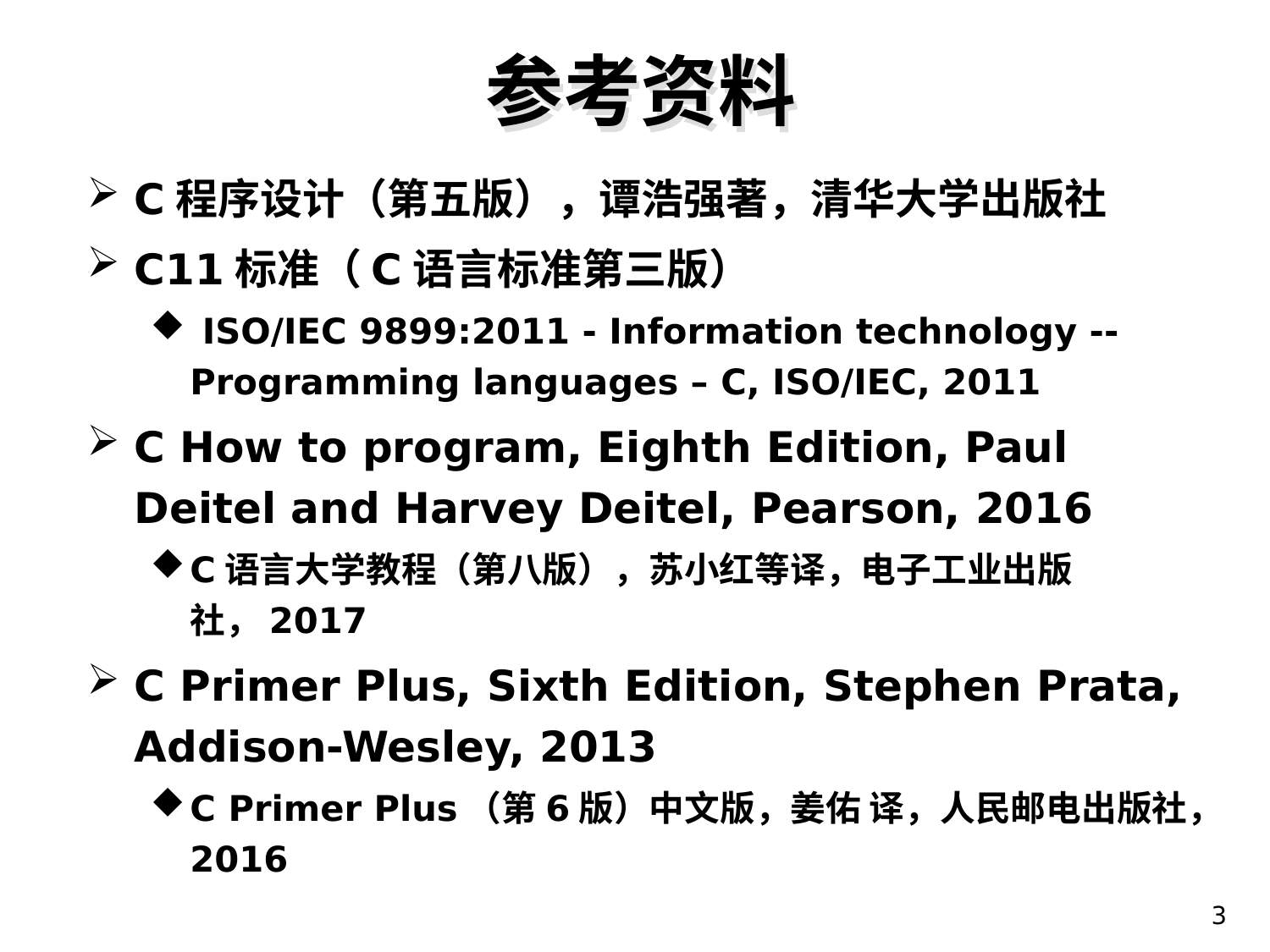

# 参考资料
C程序设计（第五版），谭浩强著，清华大学出版社
C11标准（C语言标准第三版）
 ISO/IEC 9899:2011 - Information technology -- Programming languages – C, ISO/IEC, 2011
C How to program, Eighth Edition, Paul Deitel and Harvey Deitel, Pearson, 2016
C语言大学教程（第八版），苏小红等译，电子工业出版社，2017
C Primer Plus, Sixth Edition, Stephen Prata, Addison-Wesley, 2013
C Primer Plus（第6版）中文版，姜佑 译，人民邮电出版社，2016
3